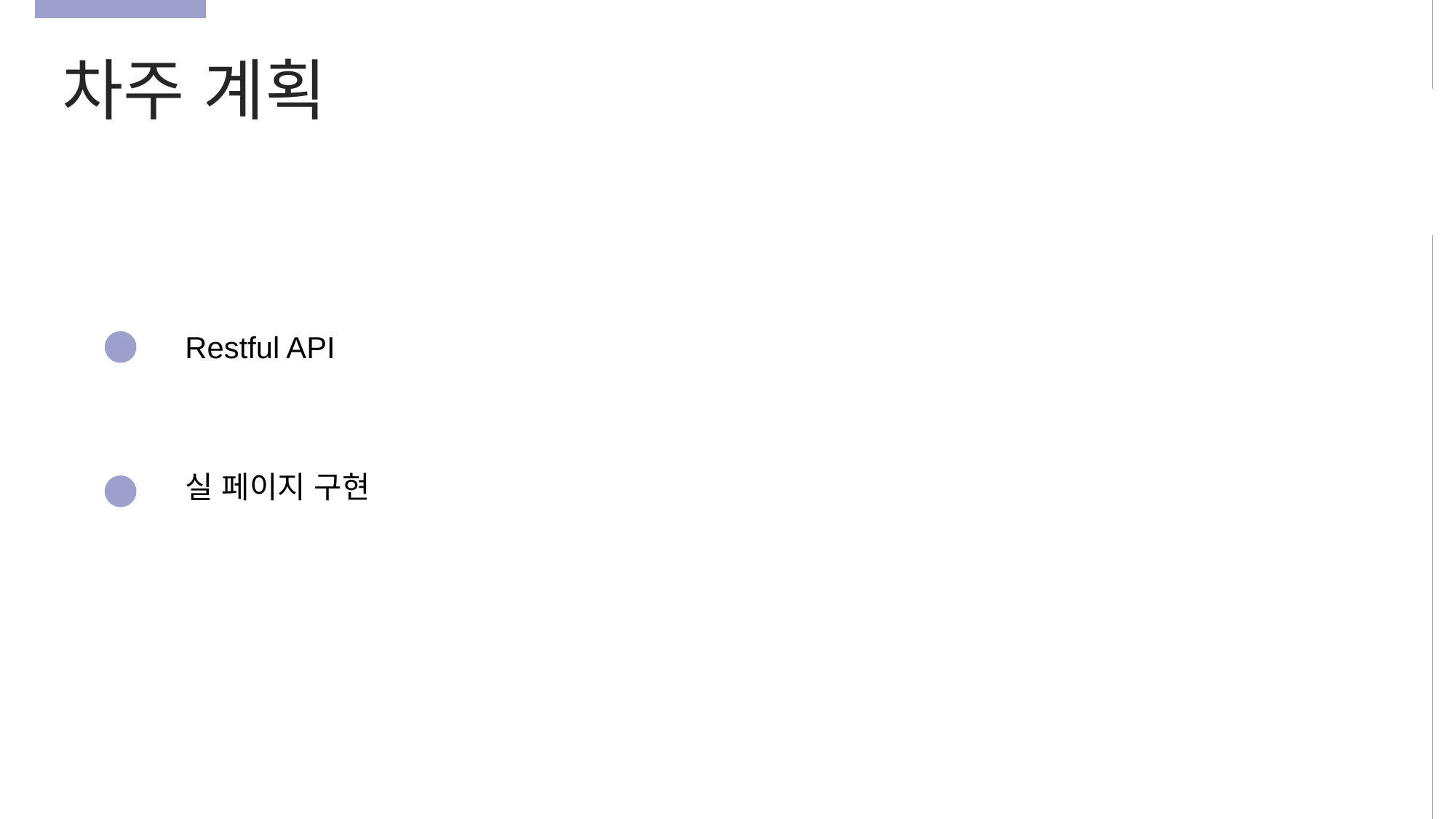

차주 계획
Restful API

실 페이지 구현